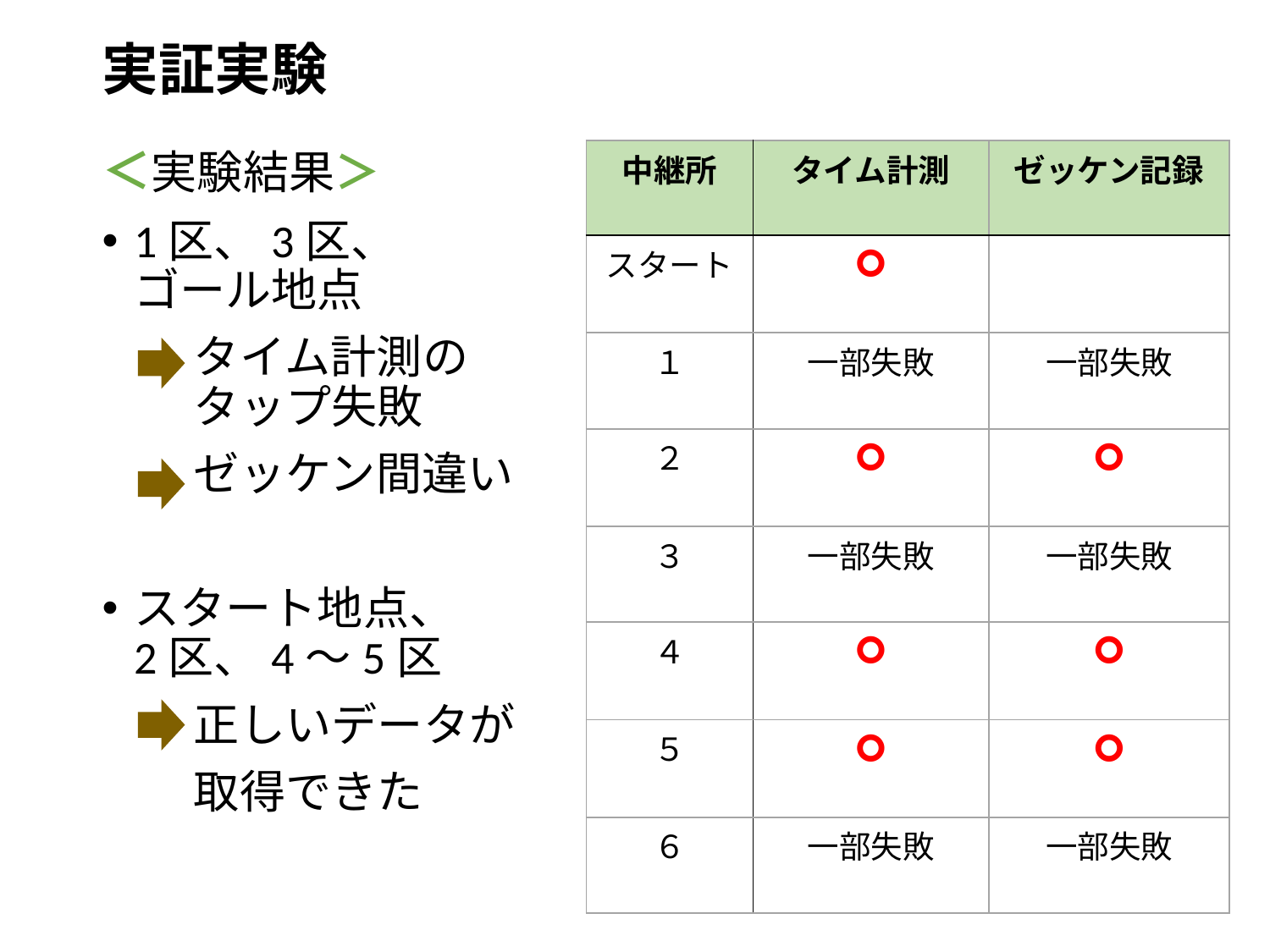

# 実証実験
＜実験結果＞
1区、3区、
ゴール地点
　　タイム計測の
　　タップ失敗
　　ゼッケン間違い

スタート地点、
2区、4～5区
　　正しいデータが
　　取得できた
| 中継所 | タイム計測 | ゼッケン記録 |
| --- | --- | --- |
| スタート | ○ |  |
| １ | 一部失敗 | 一部失敗 |
| ２ | ○ | ○ |
| ３ | 一部失敗 | 一部失敗 |
| ４ | ○ | ○ |
| ５ | ○ | ○ |
| ６ | 一部失敗 | 一部失敗 |